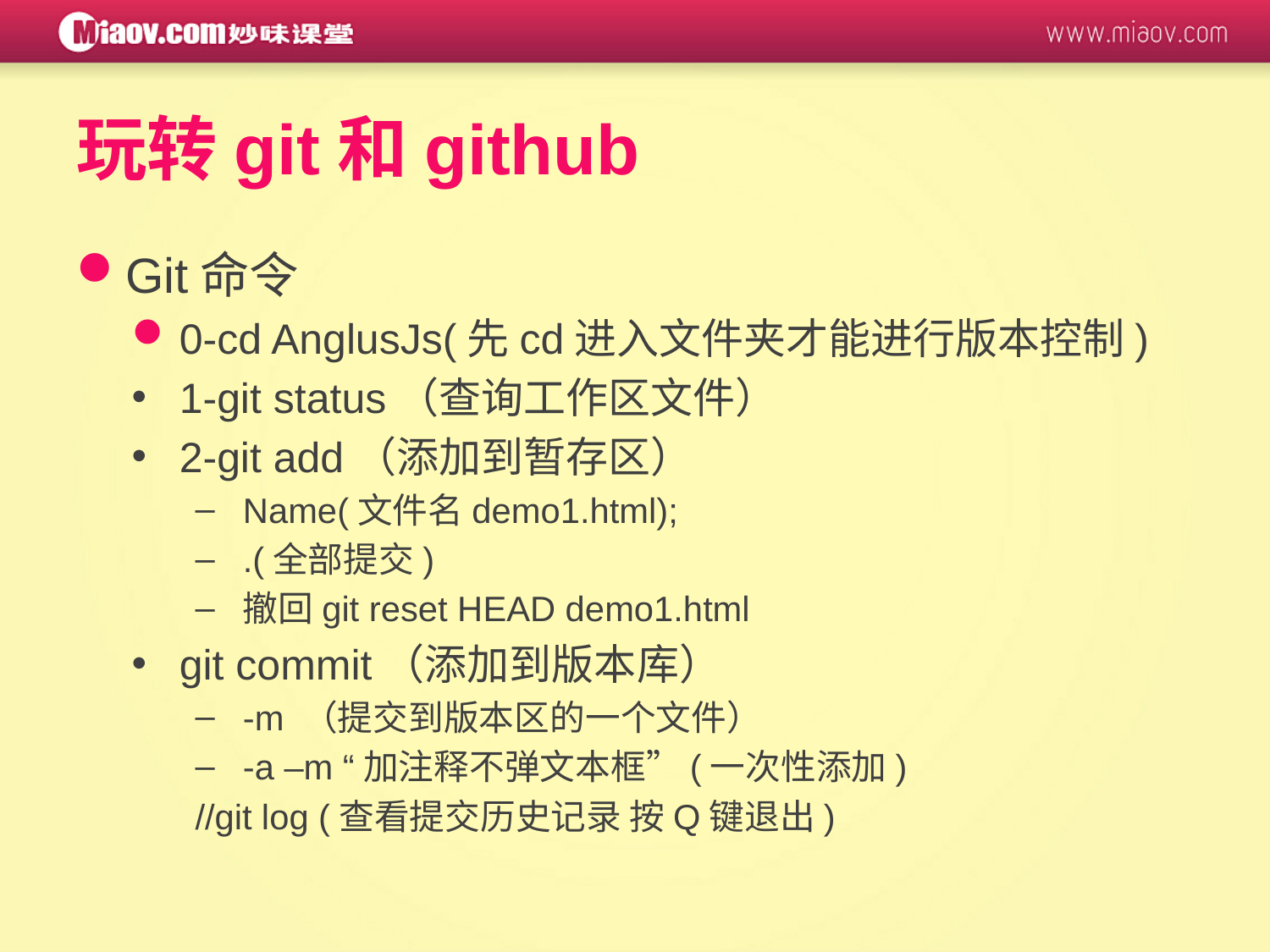

# 玩转git和github
Git命令
0-cd AnglusJs(先cd进入文件夹才能进行版本控制)
1-git status（查询工作区文件）
2-git add（添加到暂存区）
Name(文件名demo1.html);
.(全部提交)
撤回git reset HEAD demo1.html
git commit（添加到版本库）
-m （提交到版本区的一个文件）
-a –m “加注释不弹文本框”(一次性添加)
//git log (查看提交历史记录 按Q键退出)